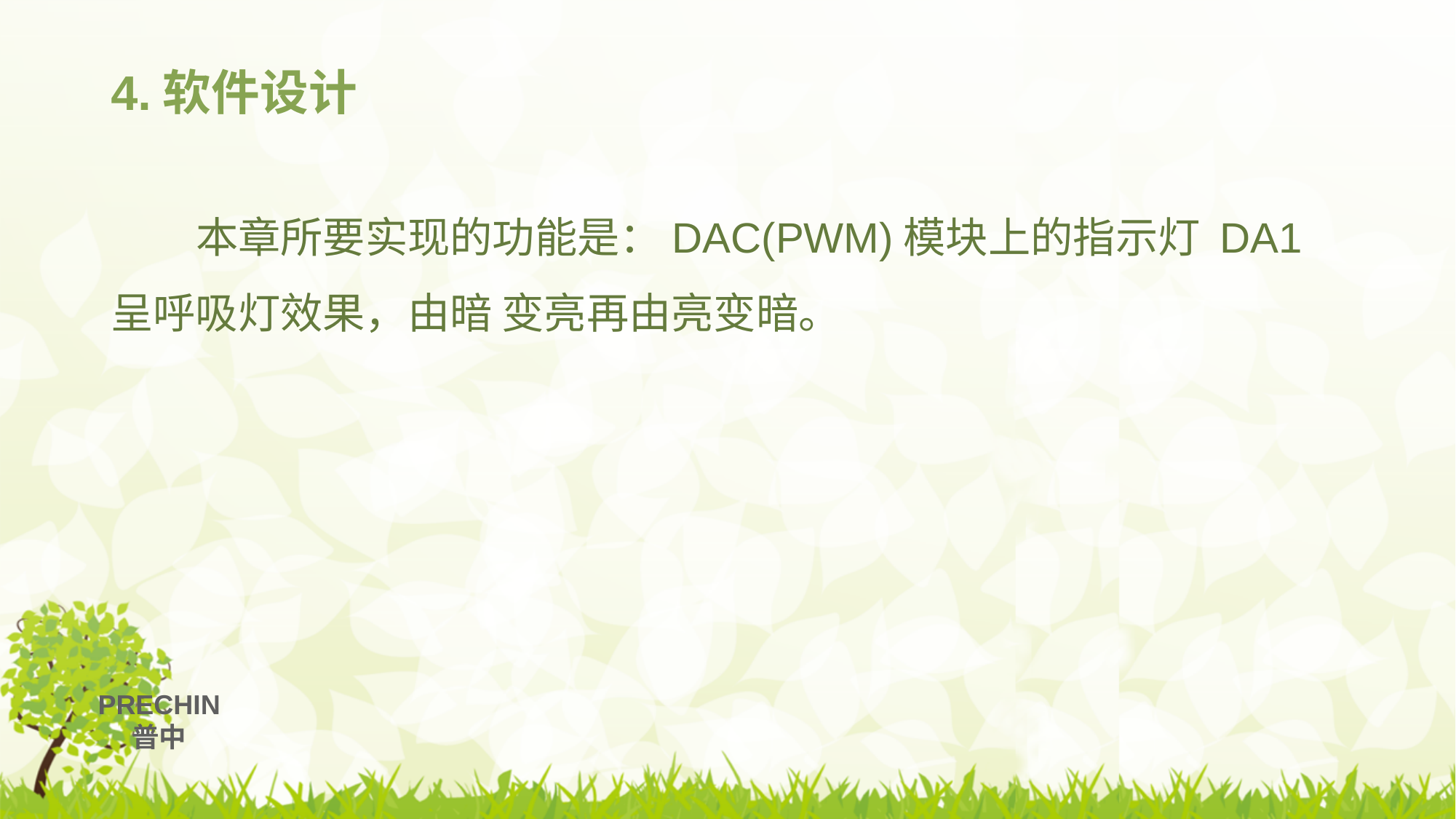

# 4.软件设计
本章所要实现的功能是：DAC(PWM)模块上的指示灯 DA1 呈呼吸灯效果，由暗 变亮再由亮变暗。